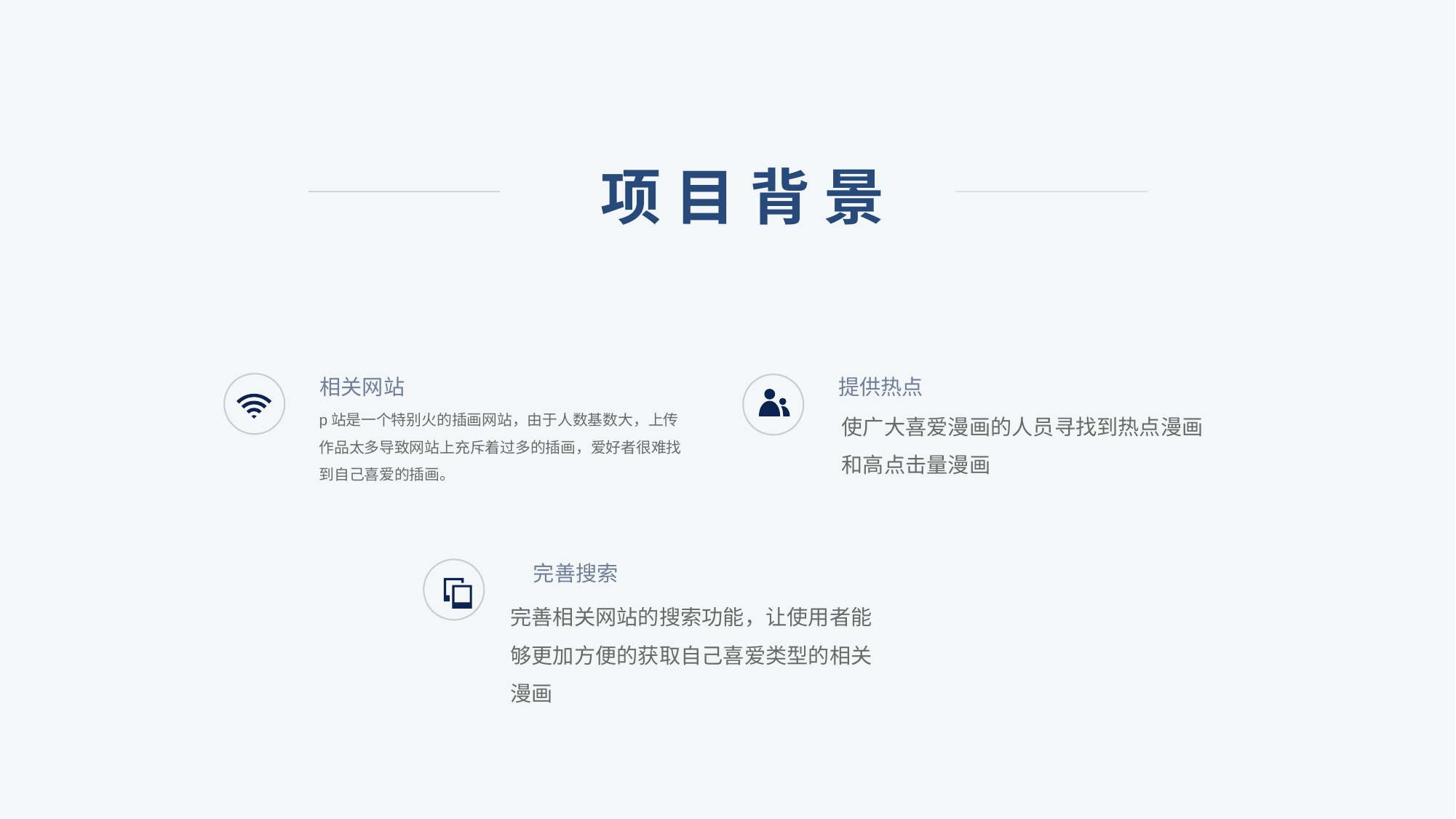

项 目 背 景
相关网站
提供热点

使广大喜爱漫画的人员寻找到热点漫画和高点击量漫画
p站是一个特别火的插画网站，由于人数基数大，上传作品太多导致网站上充斥着过多的插画，爱好者很难找到自己喜爱的插画。
完善搜索

完善相关网站的搜索功能，让使用者能够更加方便的获取自己喜爱类型的相关漫画